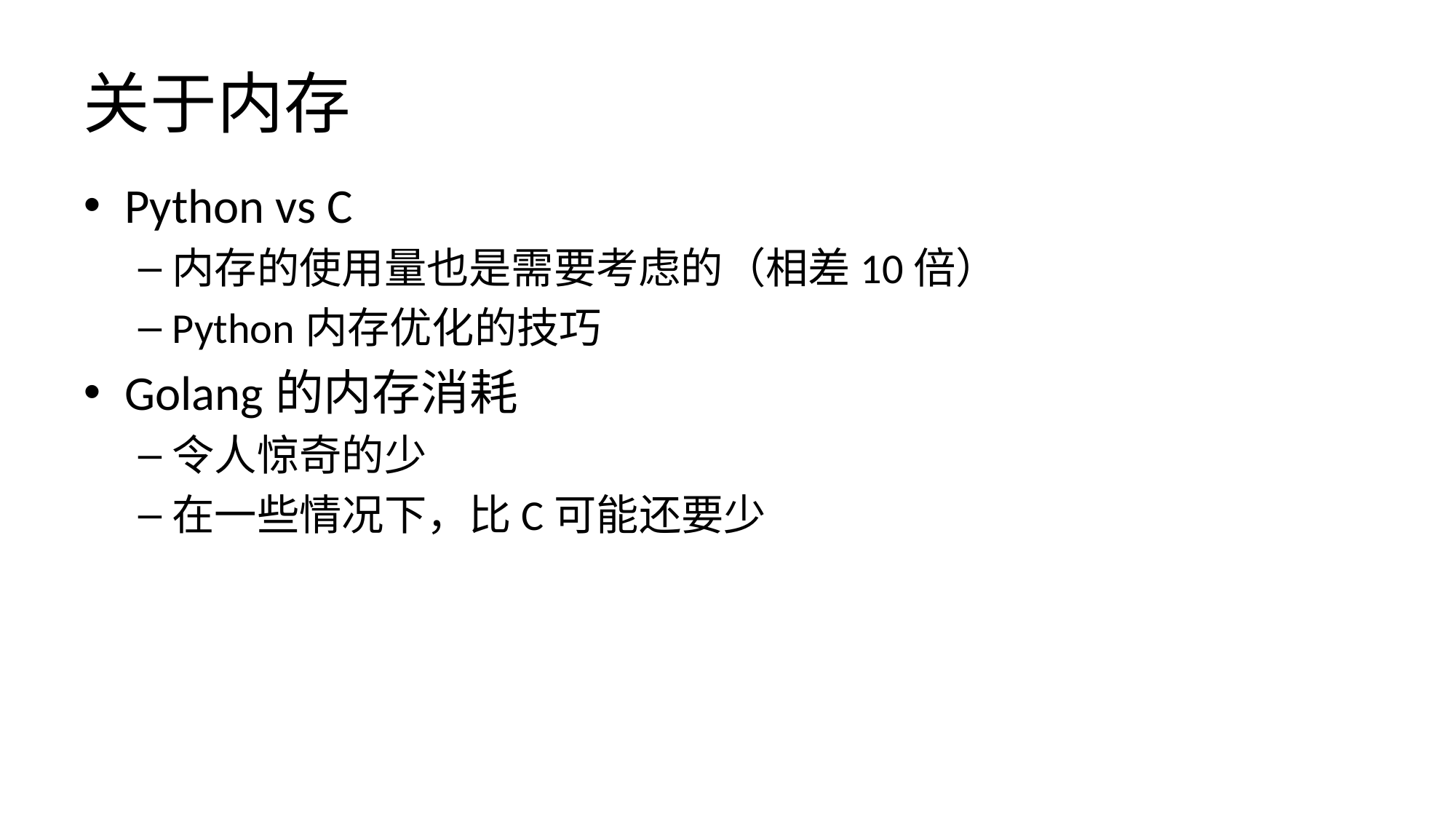

# 关于内存
Python vs C
内存的使用量也是需要考虑的（相差10倍）
Python内存优化的技巧
Golang的内存消耗
令人惊奇的少
在一些情况下，比C可能还要少